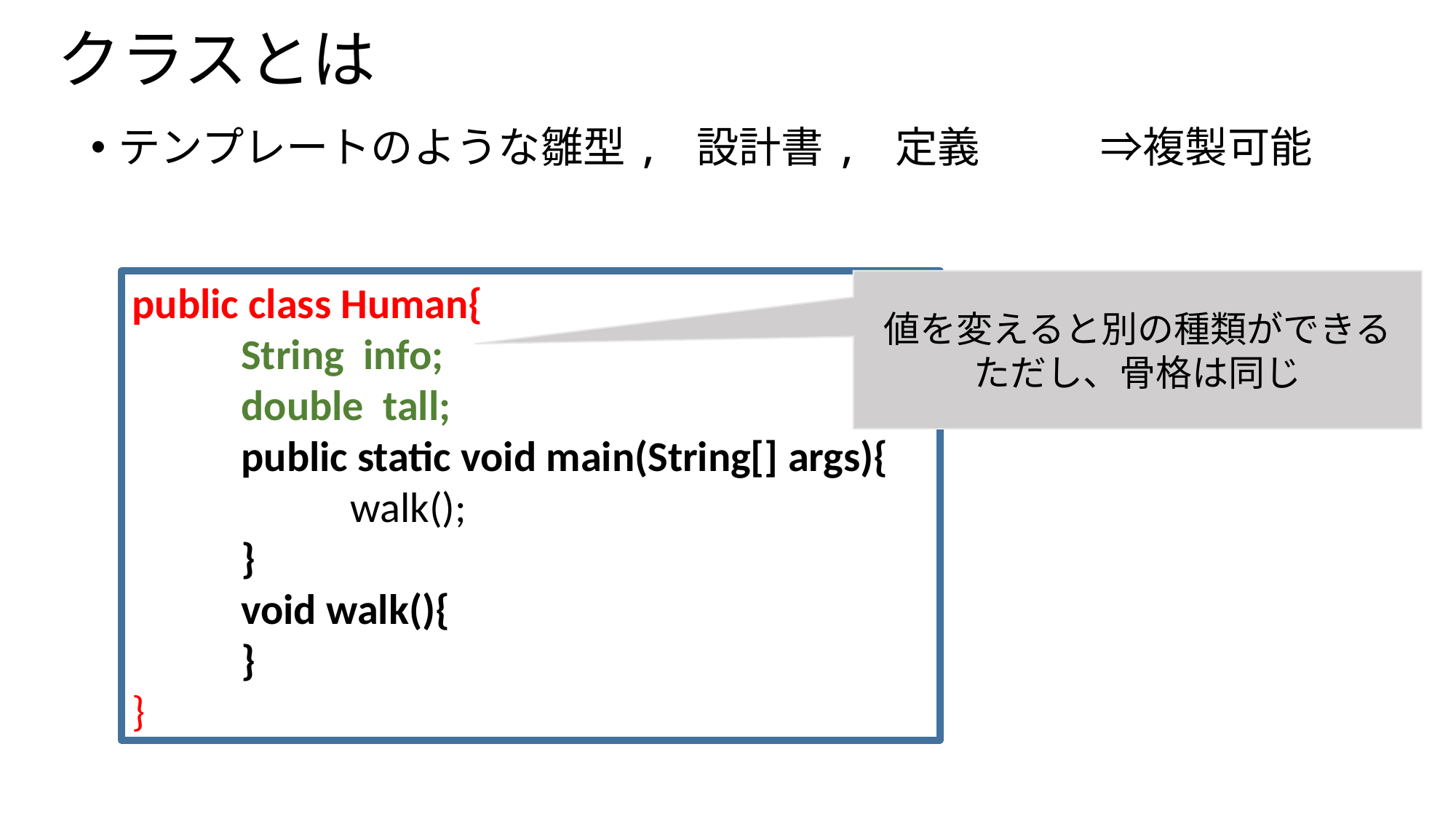

# クラスとは
テンプレートのような雛型, 設計書, 定義		⇒複製可能

public class Human{
	String  info;
	double  tall;
	public static void main(String[] args){
		walk();
	}
	void walk(){
	}
}
値を変えると別の種類ができる
ただし、骨格は同じ